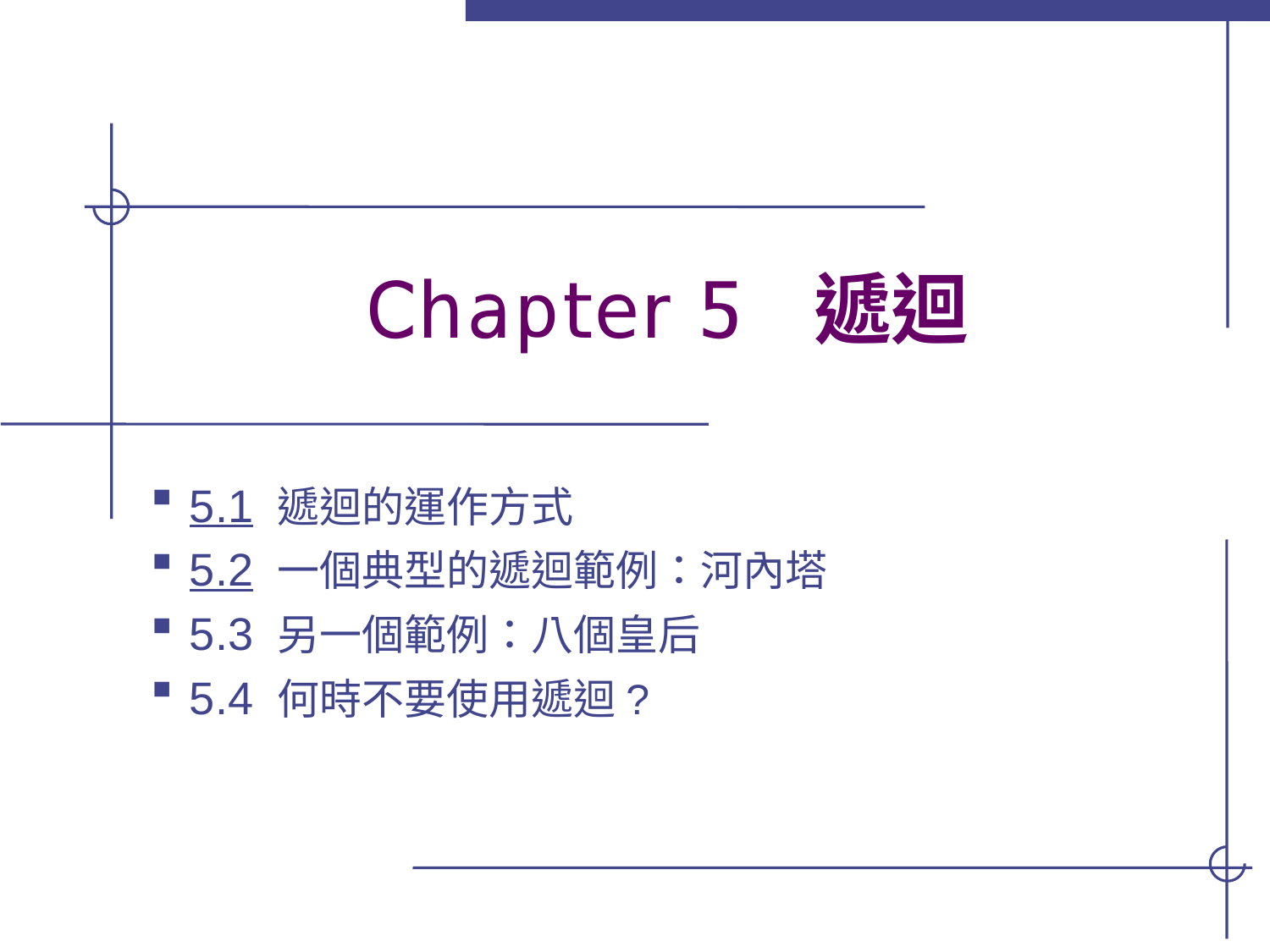

# Chapter 5  遞迴
5.1 遞迴的運作方式
5.2 一個典型的遞迴範例：河內塔
5.3 另一個範例：八個皇后
5.4 何時不要使用遞迴?